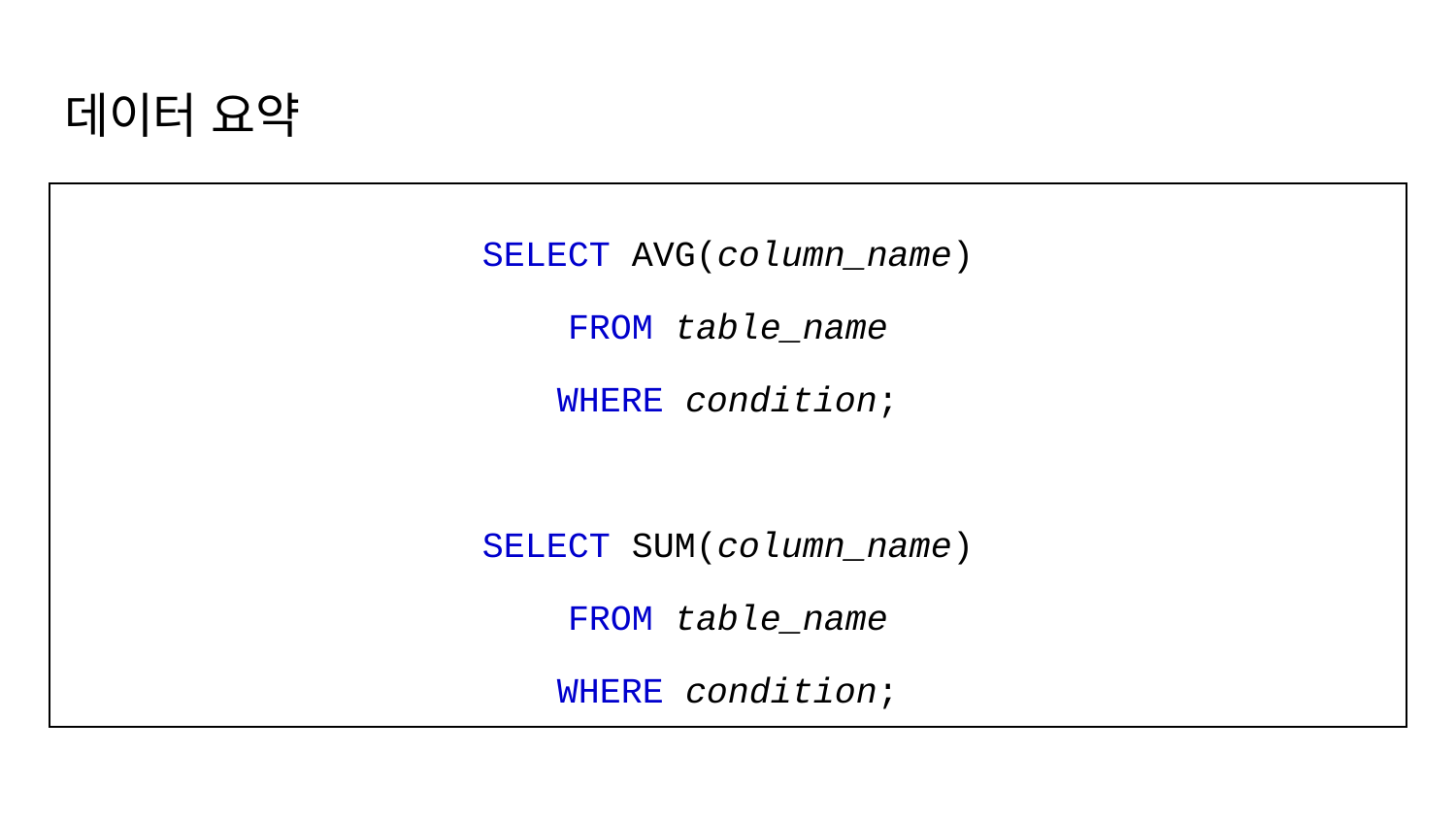

# 데이터 요약
SELECT AVG(column_name)
FROM table_name
WHERE condition;

SELECT SUM(column_name)
FROM table_name
WHERE condition;